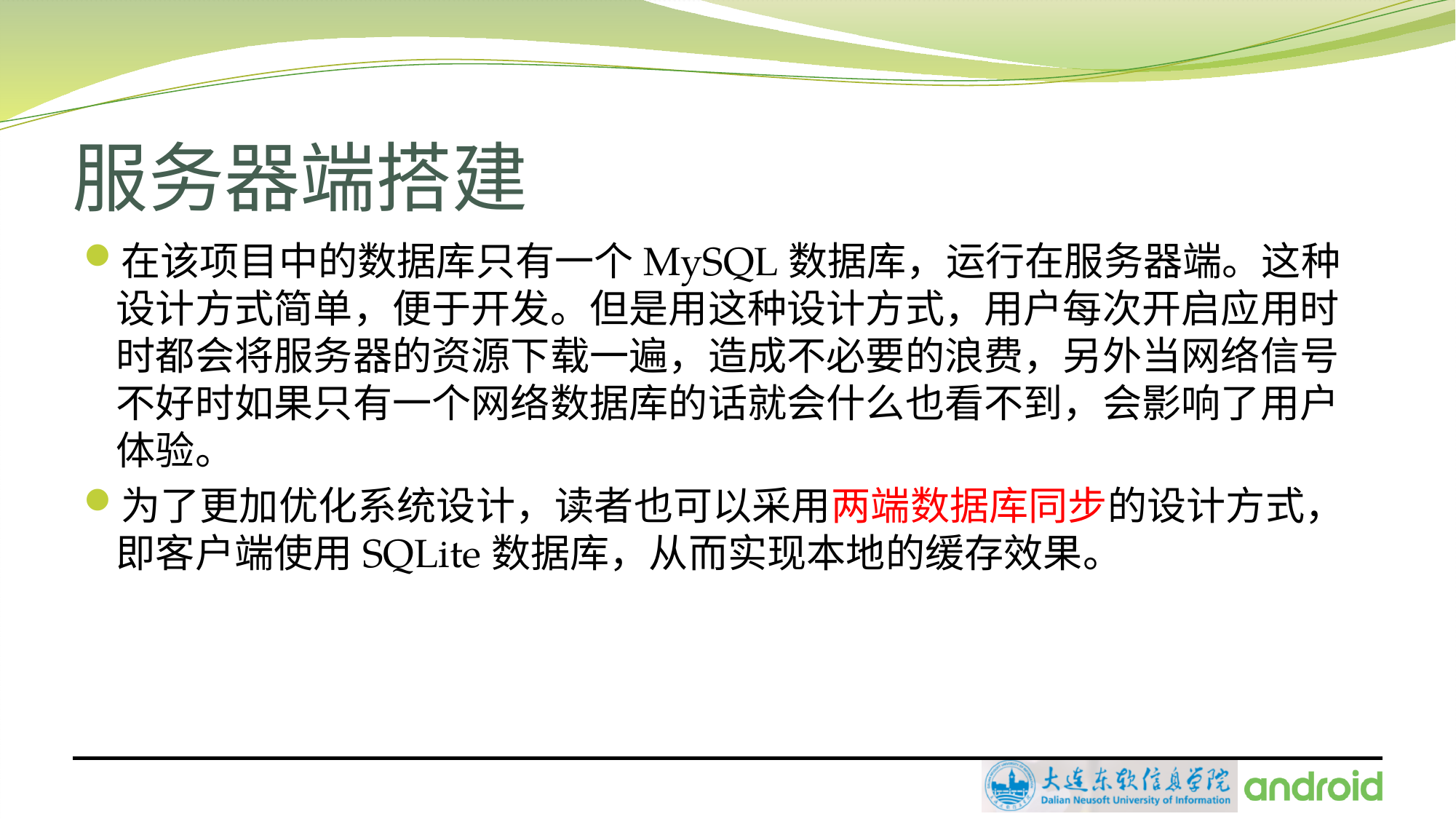

# 服务器端搭建
在该项目中的数据库只有一个MySQL数据库，运行在服务器端。这种设计方式简单，便于开发。但是用这种设计方式，用户每次开启应用时时都会将服务器的资源下载一遍，造成不必要的浪费，另外当网络信号不好时如果只有一个网络数据库的话就会什么也看不到，会影响了用户体验。
为了更加优化系统设计，读者也可以采用两端数据库同步的设计方式，即客户端使用SQLite数据库，从而实现本地的缓存效果。